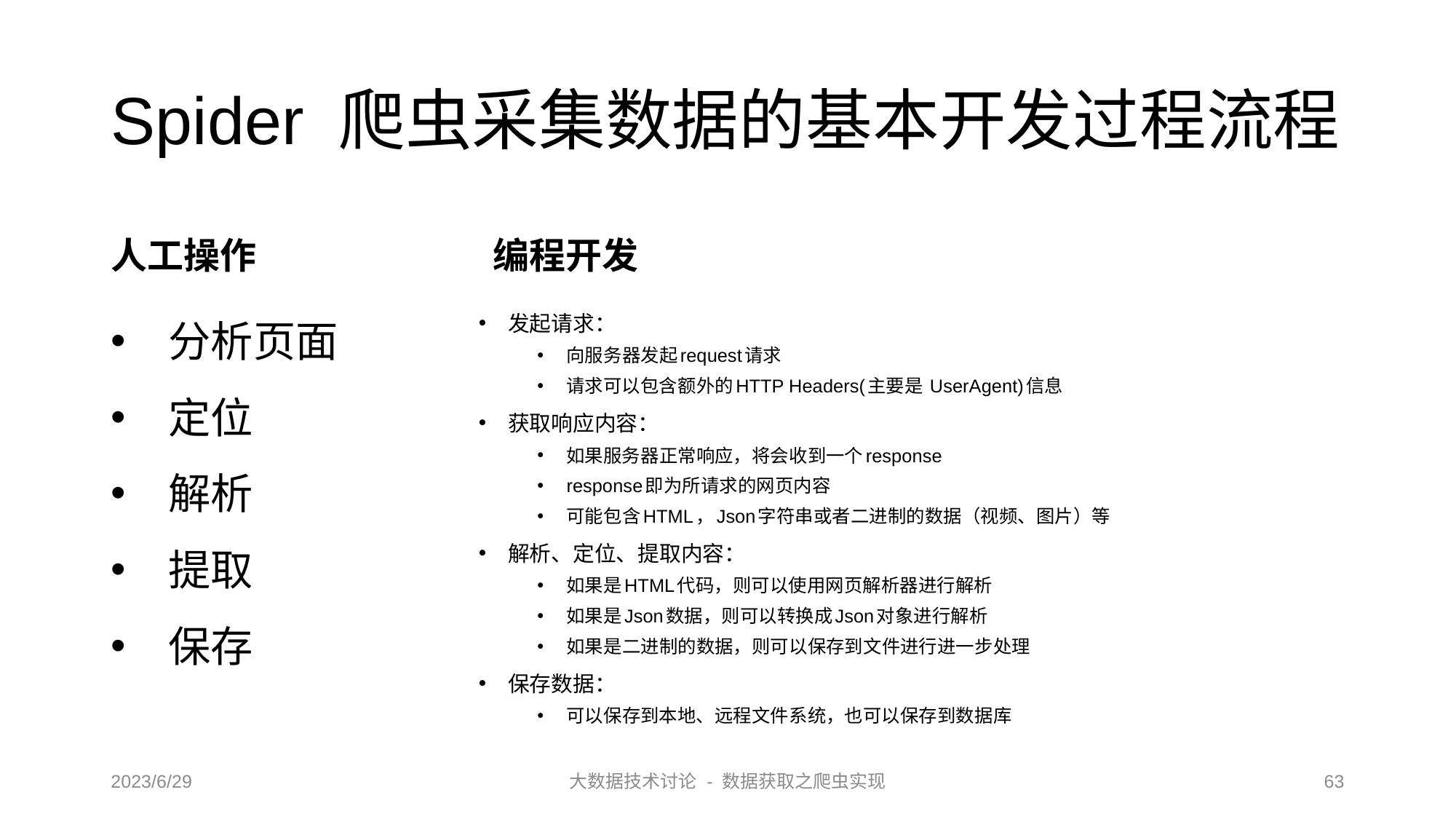

# Spider 爬虫采集数据的基本开发过程流程
人工操作
编程开发
分析页面
定位
解析
提取
保存
发起请求：
向服务器发起request请求
请求可以包含额外的HTTP Headers(主要是 UserAgent)信息
获取响应内容：
如果服务器正常响应，将会收到一个response
response即为所请求的网页内容
可能包含HTML，Json字符串或者二进制的数据（视频、图片）等
解析、定位、提取内容：
如果是HTML代码，则可以使用网页解析器进行解析
如果是Json数据，则可以转换成Json对象进行解析
如果是二进制的数据，则可以保存到文件进行进一步处理
保存数据：
可以保存到本地、远程文件系统，也可以保存到数据库
2023/6/29
大数据技术讨论 - 数据获取之爬虫实现
63